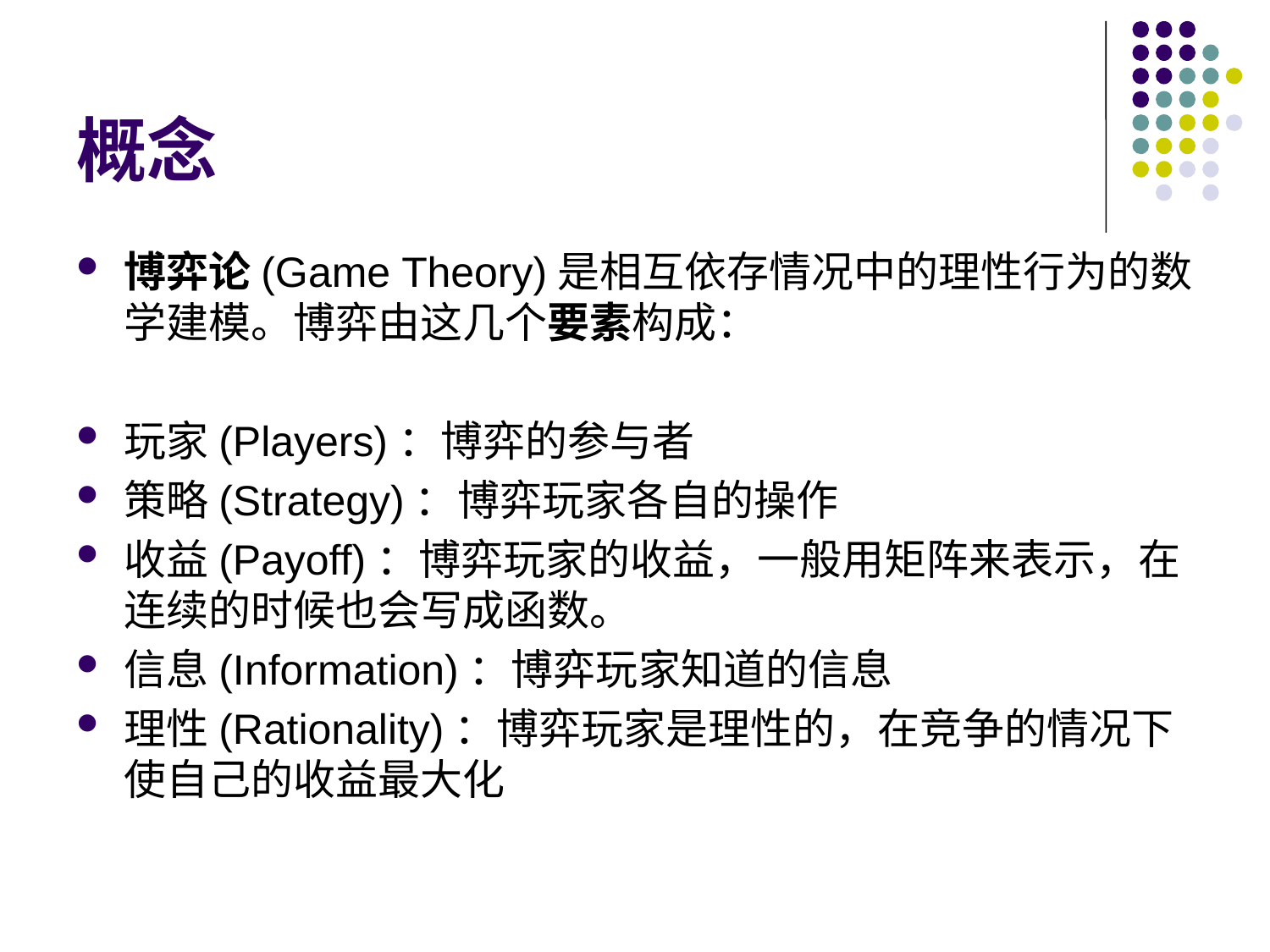

# 概念
博弈论(Game Theory)是相互依存情况中的理性行为的数学建模。博弈由这几个要素构成：

玩家(Players)：博弈的参与者
策略(Strategy)：博弈玩家各自的操作
收益(Payoff)：博弈玩家的收益，一般用矩阵来表示，在连续的时候也会写成函数。
信息(Information)：博弈玩家知道的信息
理性(Rationality)：博弈玩家是理性的，在竞争的情况下使自己的收益最大化